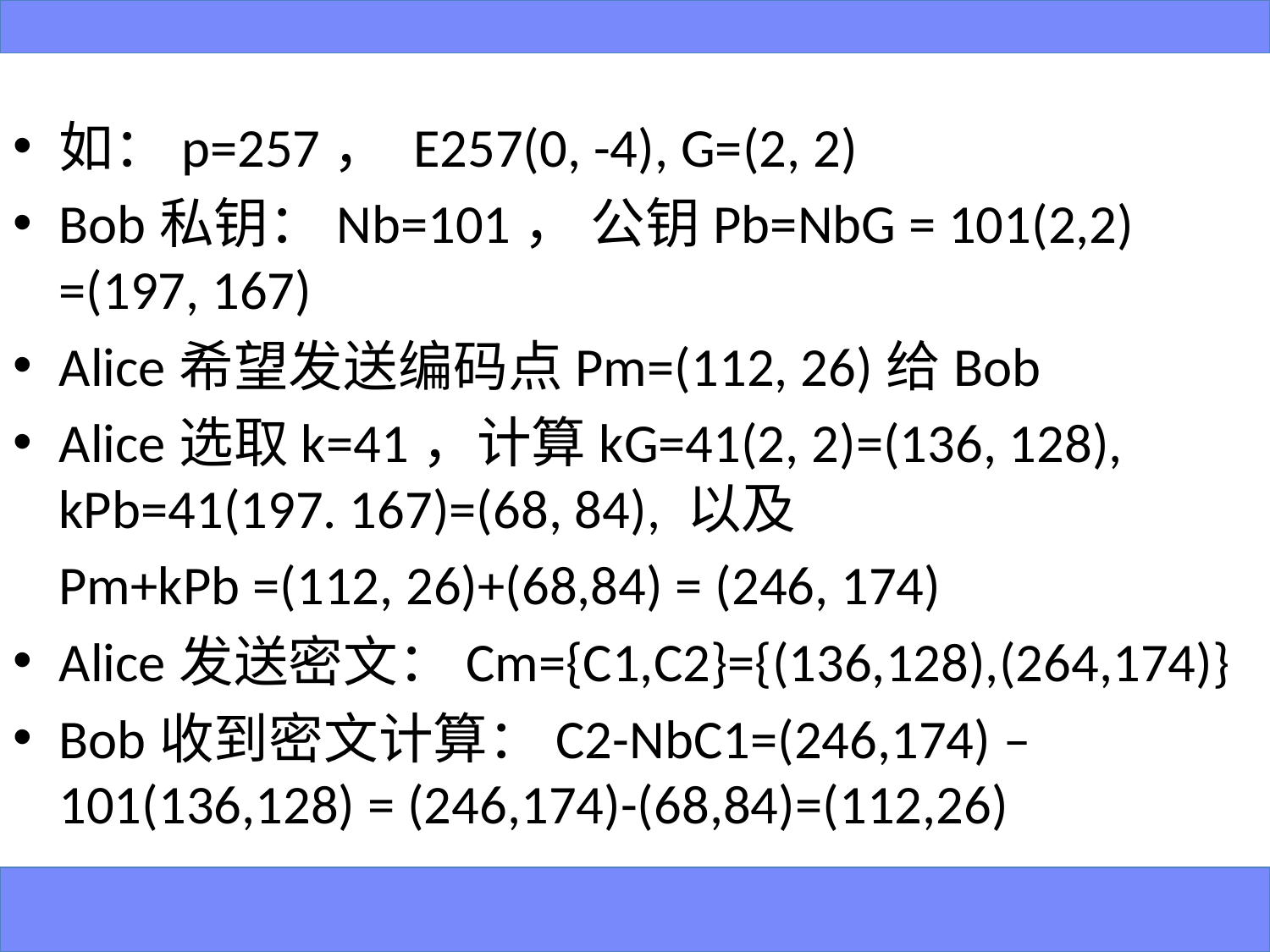

如：p=257， E257(0, -4), G=(2, 2)
Bob私钥：Nb=101， 公钥Pb=NbG = 101(2,2) =(197, 167)
Alice希望发送编码点Pm=(112, 26)给Bob
Alice选取k=41，计算kG=41(2, 2)=(136, 128), kPb=41(197. 167)=(68, 84), 以及
	Pm+kPb =(112, 26)+(68,84) = (246, 174)
Alice发送密文：Cm={C1,C2}={(136,128),(264,174)}
Bob收到密文计算：C2-NbC1=(246,174) – 101(136,128) = (246,174)-(68,84)=(112,26)